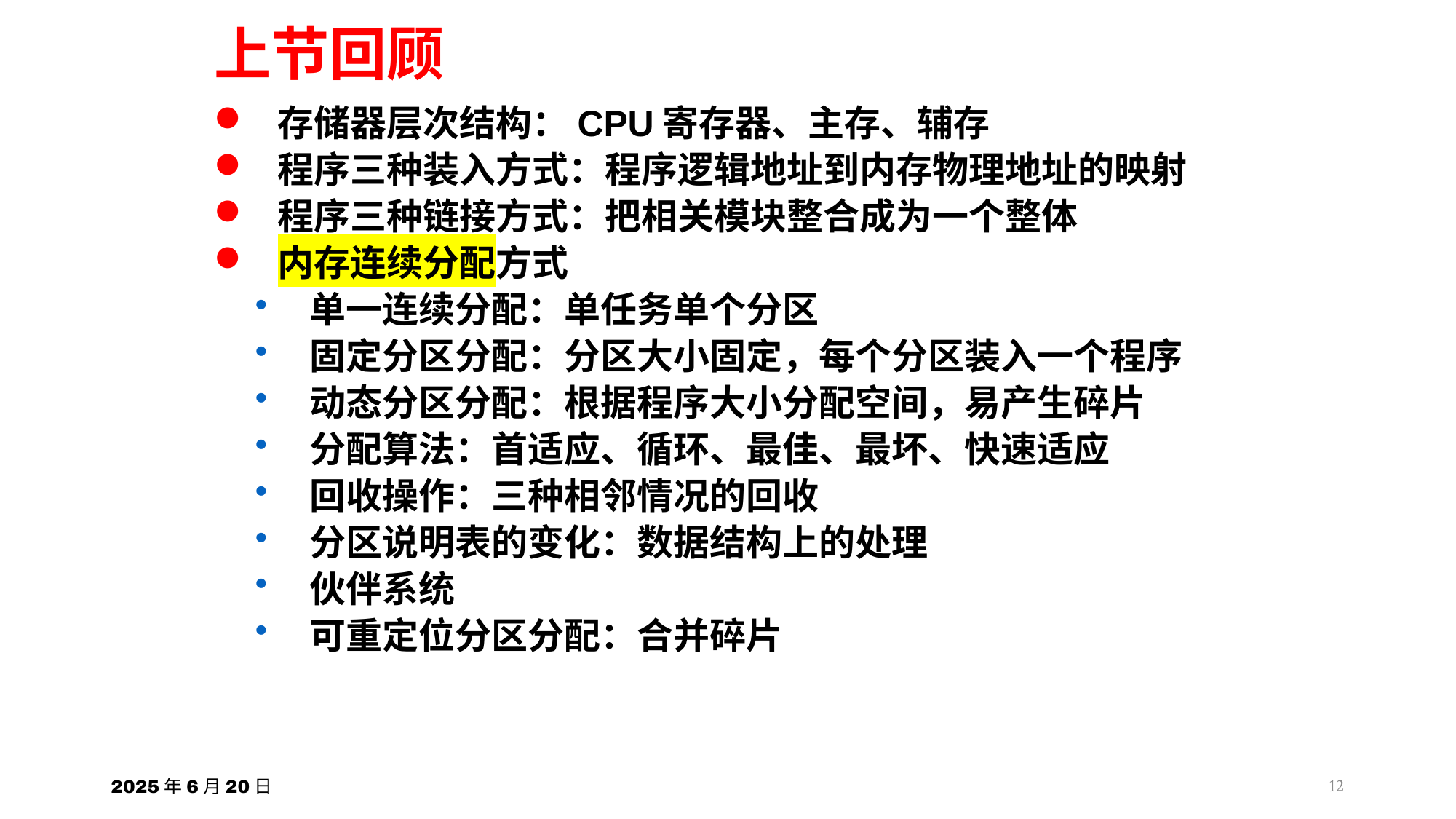

上节回顾
存储器层次结构：CPU寄存器、主存、辅存
程序三种装入方式：程序逻辑地址到内存物理地址的映射
程序三种链接方式：把相关模块整合成为一个整体
内存连续分配方式
单一连续分配：单任务单个分区
固定分区分配：分区大小固定，每个分区装入一个程序
动态分区分配：根据程序大小分配空间，易产生碎片
分配算法：首适应、循环、最佳、最坏、快速适应
回收操作：三种相邻情况的回收
分区说明表的变化：数据结构上的处理
伙伴系统
可重定位分区分配：合并碎片
2025年6月20日
12